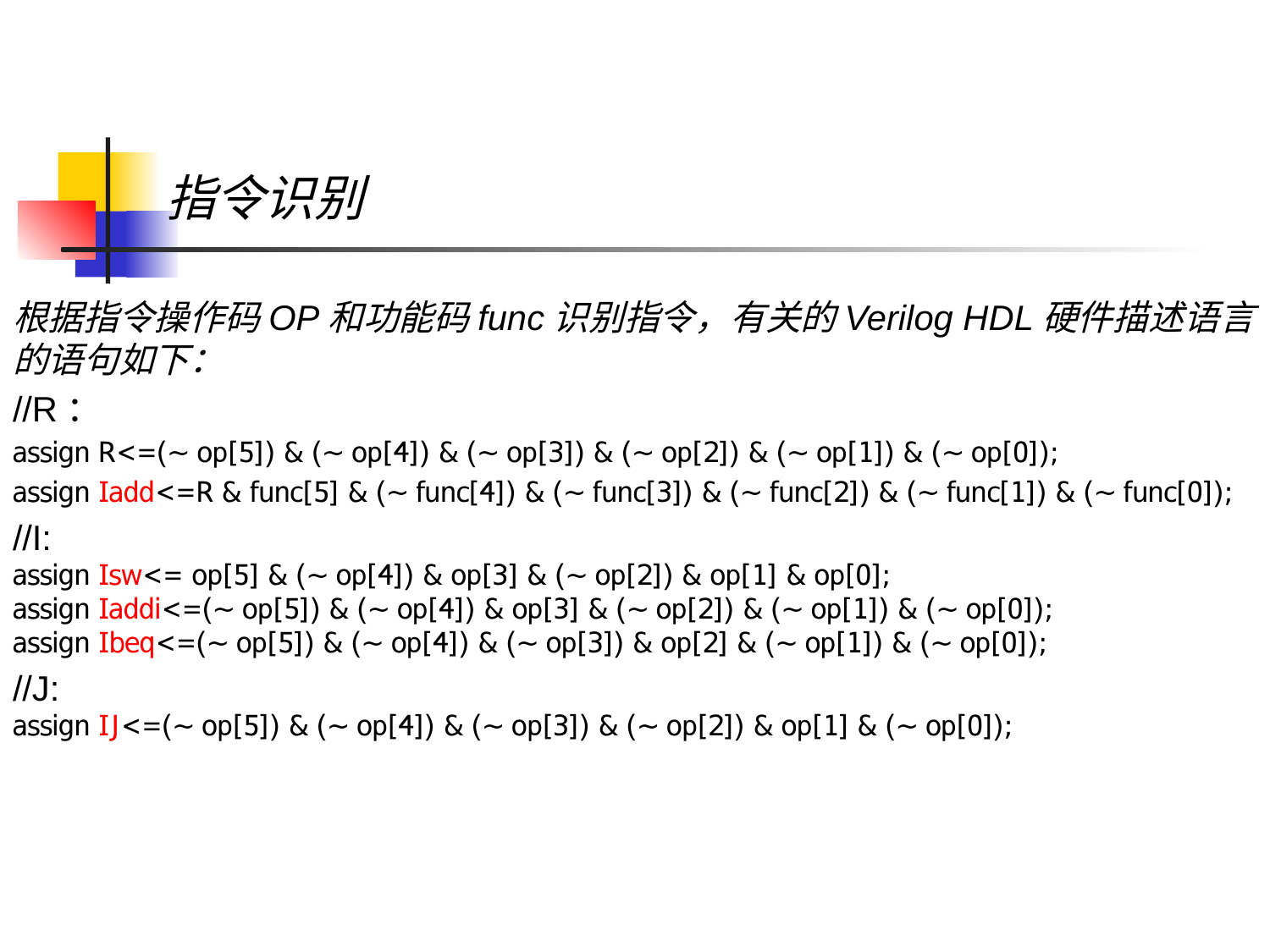

# 指令识别
根据指令操作码OP和功能码func识别指令，有关的Verilog HDL硬件描述语言的语句如下：
//R：
assign R<=(~ op[5]) & (~ op[4]) & (~ op[3]) & (~ op[2]) & (~ op[1]) & (~ op[0]);
assign Iadd<=R & func[5] & (~ func[4]) & (~ func[3]) & (~ func[2]) & (~ func[1]) & (~ func[0]);
//I:
assign Isw<= op[5] & (~ op[4]) & op[3] & (~ op[2]) & op[1] & op[0];
assign Iaddi<=(~ op[5]) & (~ op[4]) & op[3] & (~ op[2]) & (~ op[1]) & (~ op[0]);
assign Ibeq<=(~ op[5]) & (~ op[4]) & (~ op[3]) & op[2] & (~ op[1]) & (~ op[0]);
//J:
assign IJ<=(~ op[5]) & (~ op[4]) & (~ op[3]) & (~ op[2]) & op[1] & (~ op[0]);